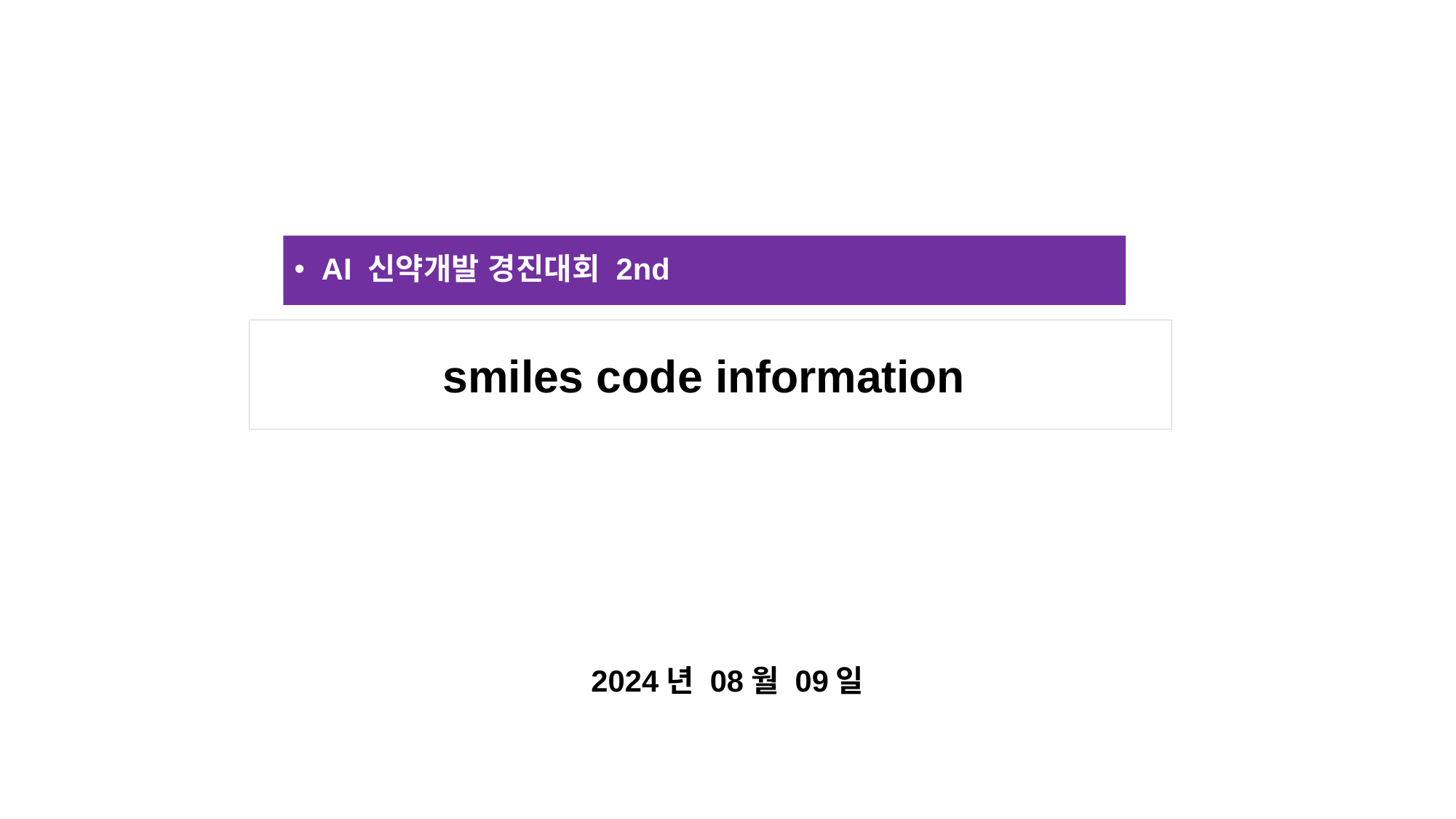

AI 신약개발 경진대회 2nd
smiles code information
2024년 08월 09일